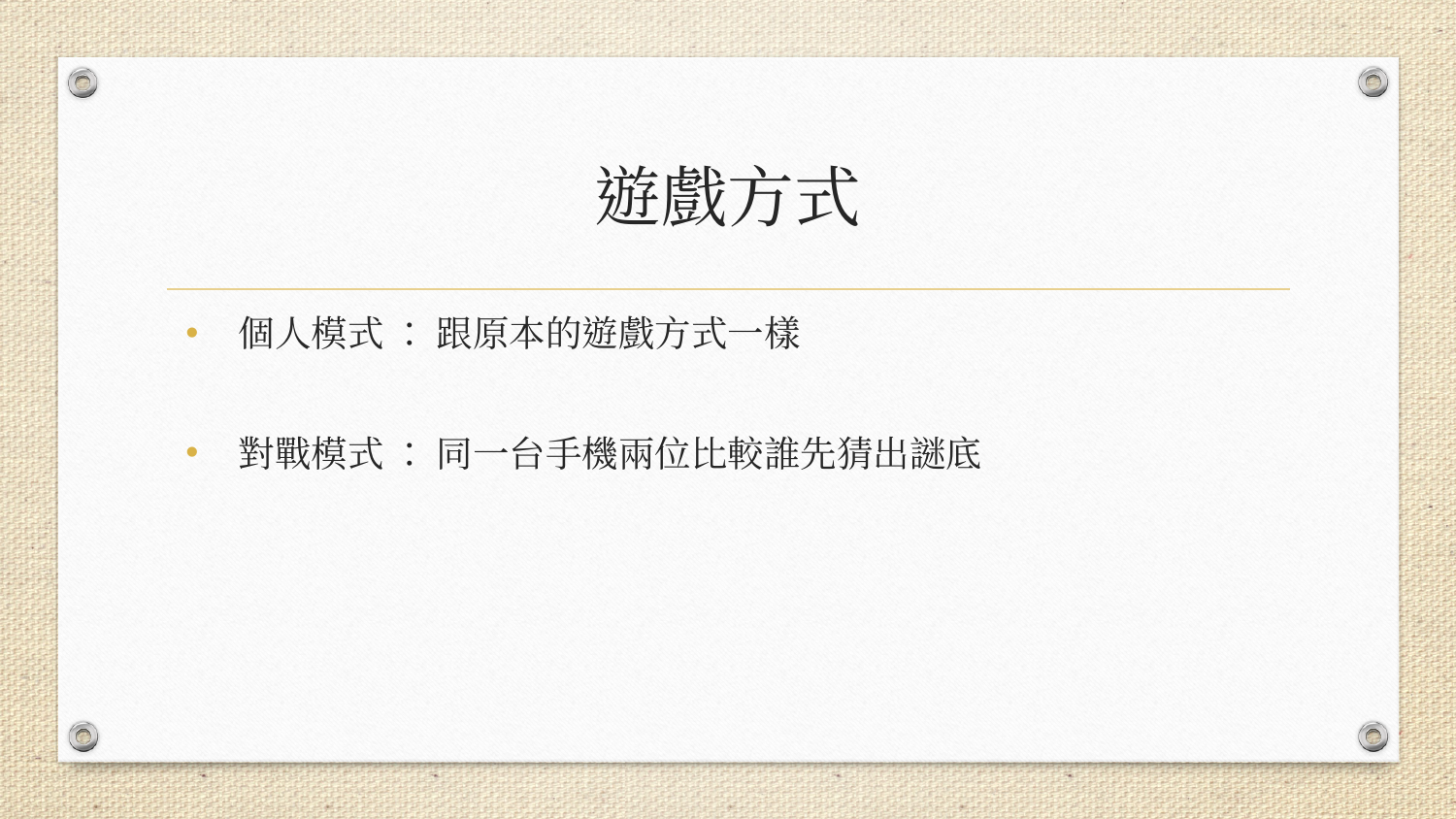

# 遊戲方式
個人模式 ： 跟原本的遊戲方式一樣

對戰模式 ： 同一台手機兩位比較誰先猜出謎底